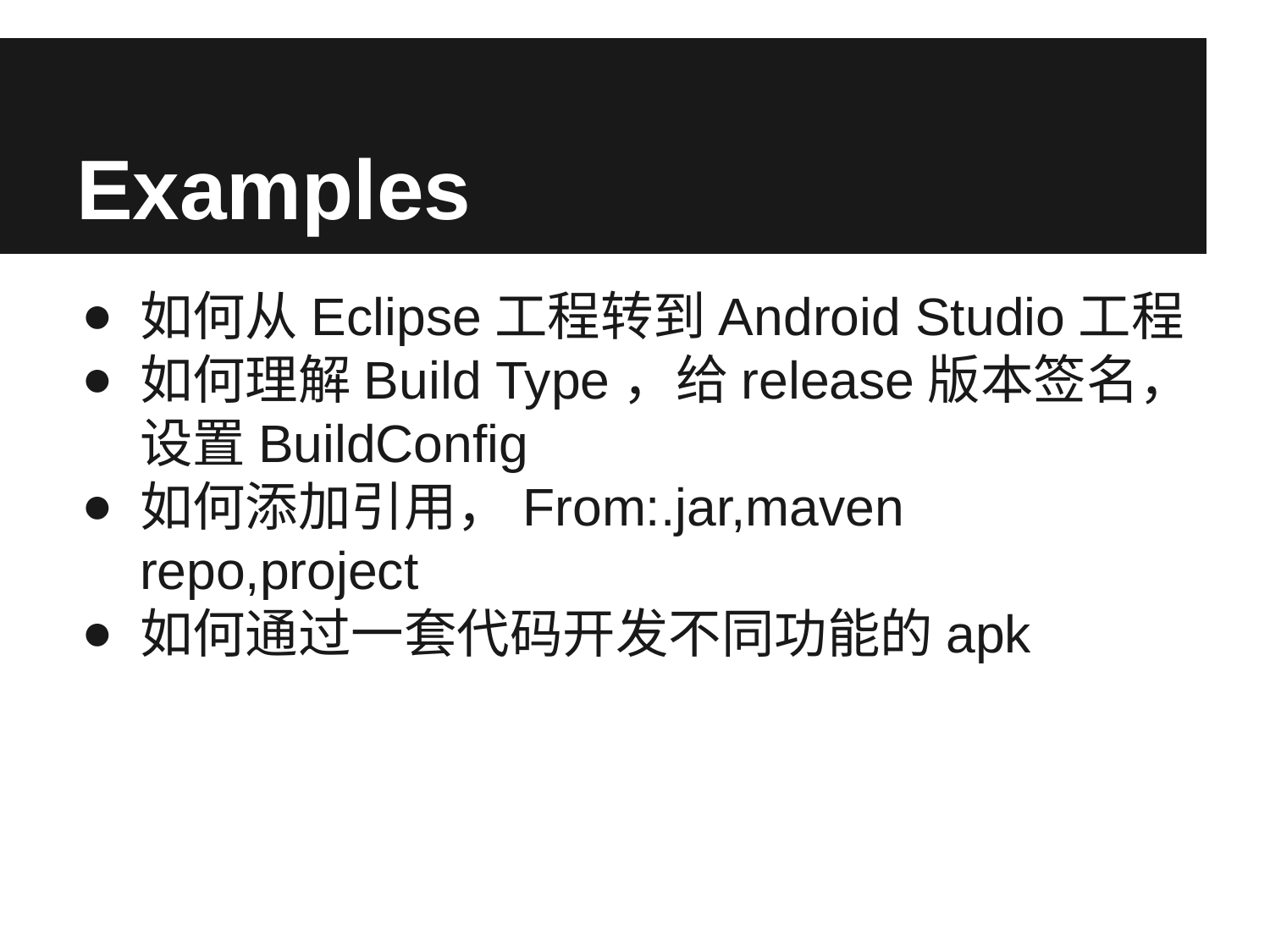

# Examples
如何从Eclipse工程转到Android Studio工程
如何理解Build Type，给release版本签名，设置BuildConfig
如何添加引用，From:.jar,maven repo,project
如何通过一套代码开发不同功能的apk